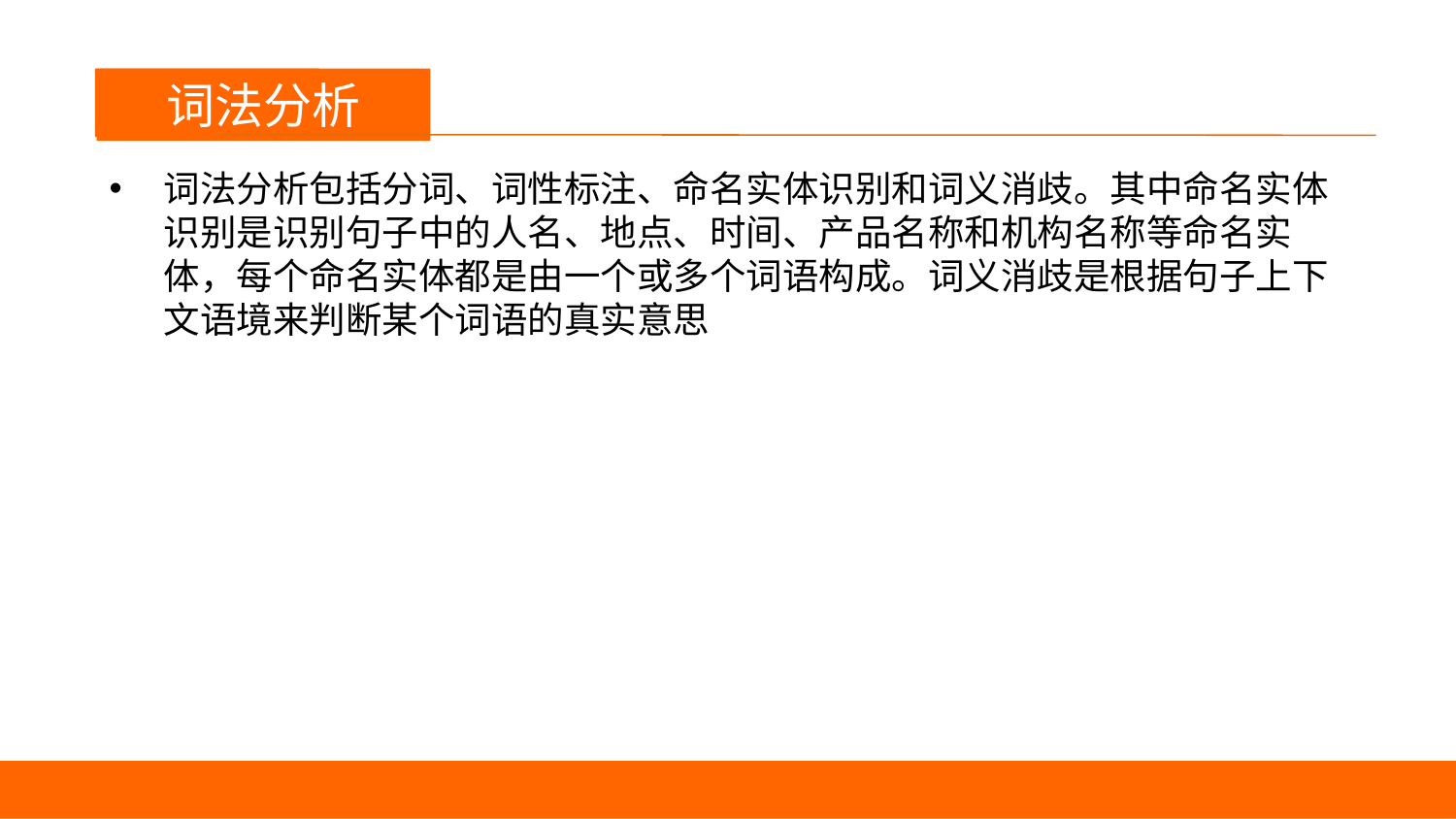

词法分析
词法分析包括分词、词性标注、命名实体识别和词义消歧。其中命名实体识别是识别句子中的人名、地点、时间、产品名称和机构名称等命名实体，每个命名实体都是由一个或多个词语构成。词义消歧是根据句子上下文语境来判断某个词语的真实意思